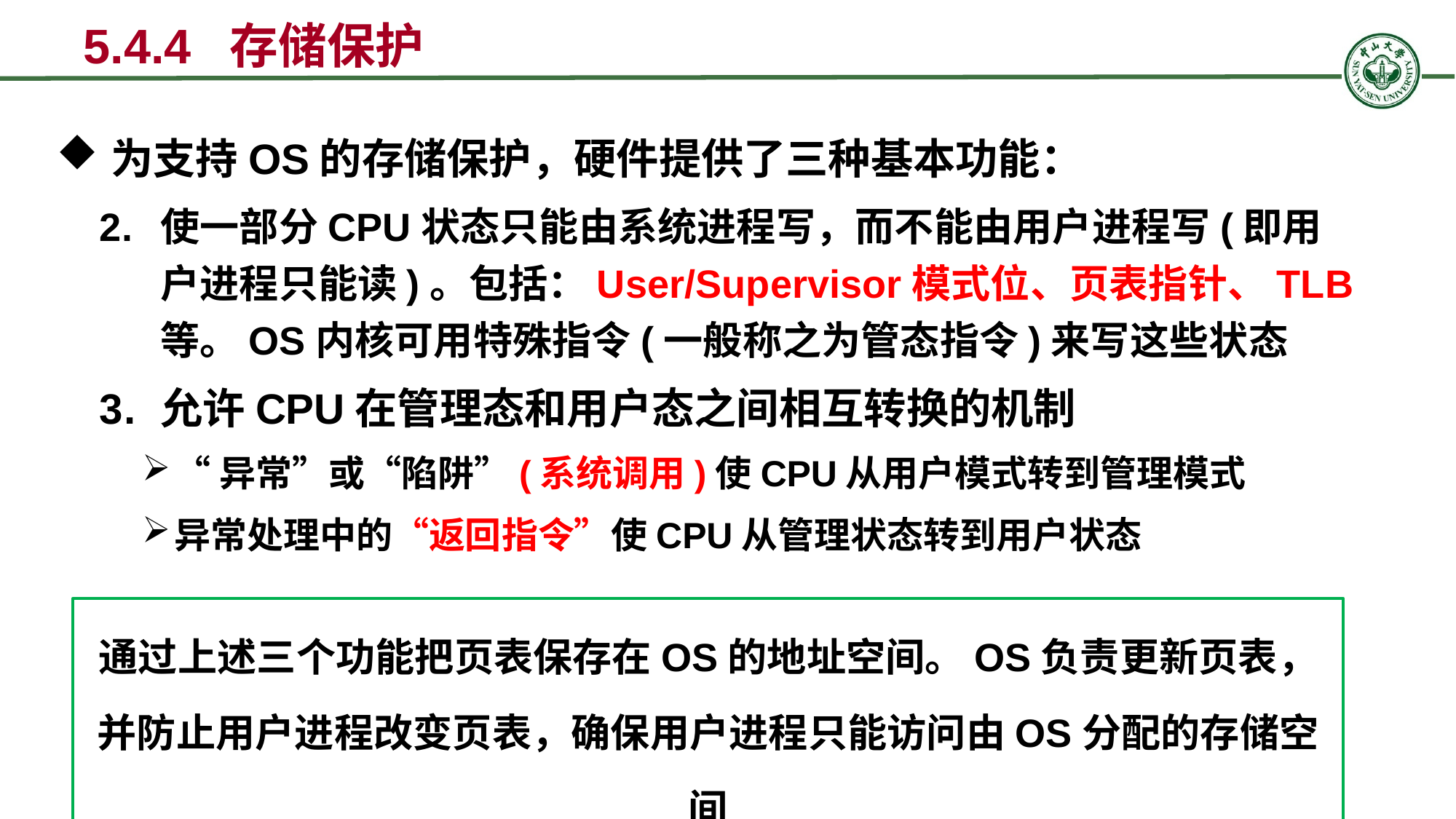

5.4.4  存储保护
为支持OS的存储保护，硬件提供了三种基本功能：
使一部分CPU状态只能由系统进程写，而不能由用户进程写(即用户进程只能读)。包括：User/Supervisor模式位、页表指针、TLB等。OS内核可用特殊指令(一般称之为管态指令)来写这些状态
允许CPU在管理态和用户态之间相互转换的机制
“异常”或“陷阱”(系统调用)使CPU从用户模式转到管理模式
异常处理中的“返回指令”使CPU从管理状态转到用户状态

通过上述三个功能把页表保存在OS的地址空间。OS负责更新页表，并防止用户进程改变页表，确保用户进程只能访问由OS分配的存储空间